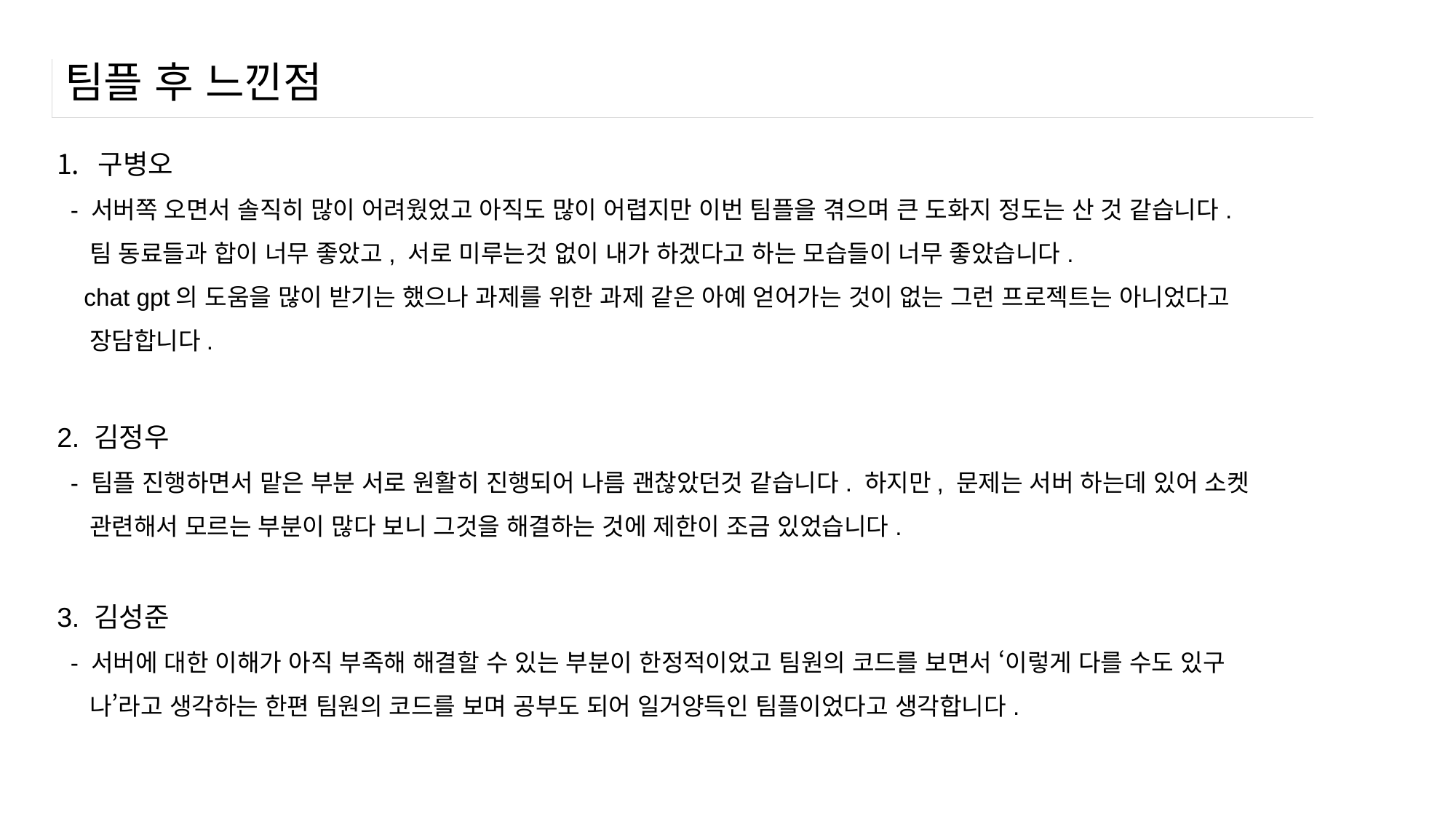

# 팀플 후 느낀점
구병오
  - 서버쪽 오면서 솔직히 많이 어려웠었고 아직도 많이 어렵지만 이번 팀플을 겪으며 큰 도화지 정도는 산 것 같습니다.
    팀 동료들과 합이 너무 좋았고, 서로 미루는것 없이 내가 하겠다고 하는 모습들이 너무 좋았습니다.
    chat gpt의 도움을 많이 받기는 했으나 과제를 위한 과제 같은 아예 얻어가는 것이 없는 그런 프로젝트는 아니었다고
    장담합니다.

2. 김정우
  - 팀플 진행하면서 맡은 부분 서로 원활히 진행되어 나름 괜찮았던것 같습니다. 하지만, 문제는 서버 하는데 있어 소켓
    관련해서 모르는 부분이 많다 보니 그것을 해결하는 것에 제한이 조금 있었습니다.

3. 김성준
  - 서버에 대한 이해가 아직 부족해 해결할 수 있는 부분이 한정적이었고 팀원의 코드를 보면서 ‘이렇게 다를 수도 있구
    나’라고 생각하는 한편 팀원의 코드를 보며 공부도 되어 일거양득인 팀플이었다고 생각합니다.